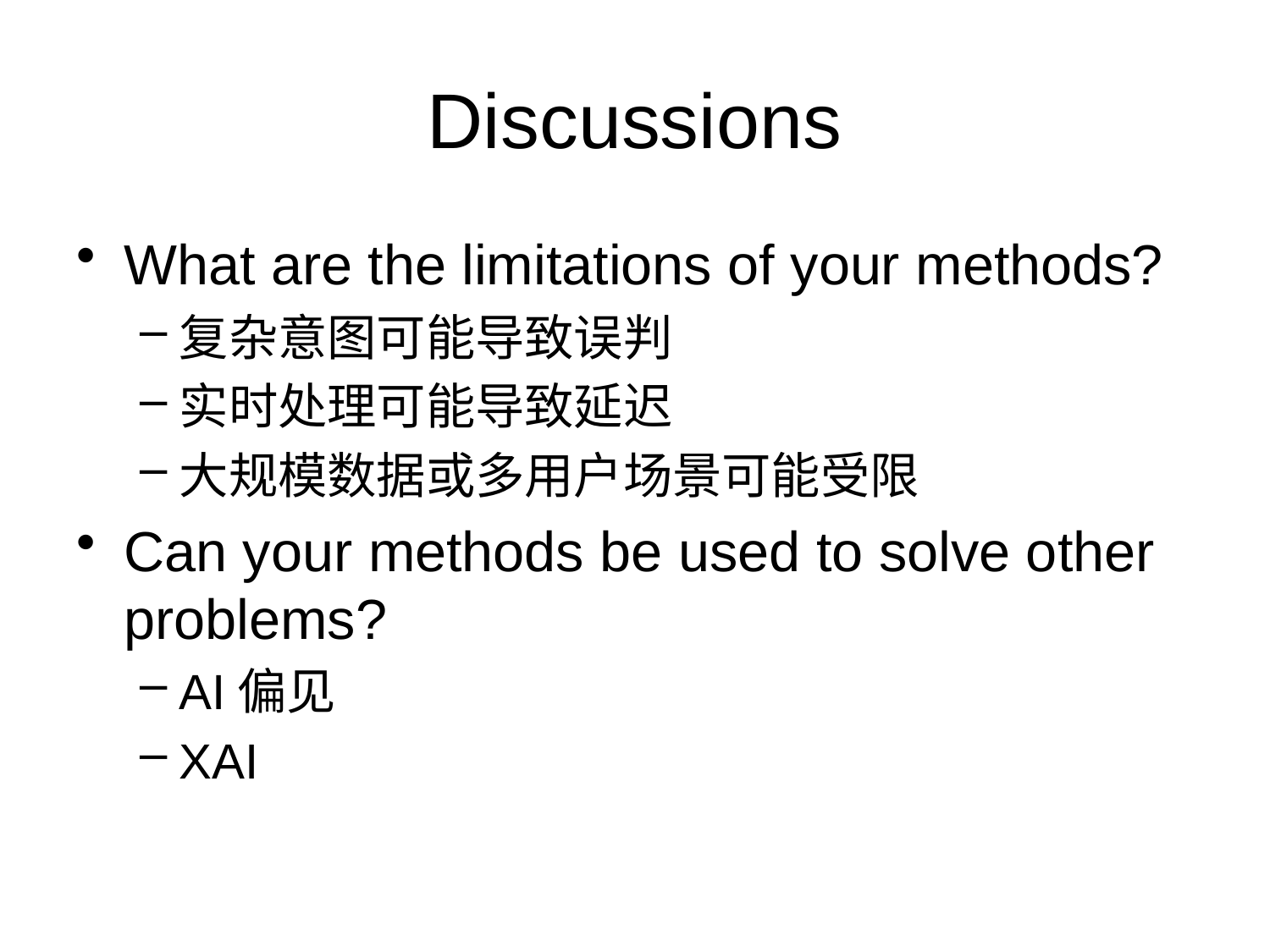

# Discussions
What are the limitations of your methods?
复杂意图可能导致误判
实时处理可能导致延迟
大规模数据或多用户场景可能受限
Can your methods be used to solve other problems?
AI偏见
XAI